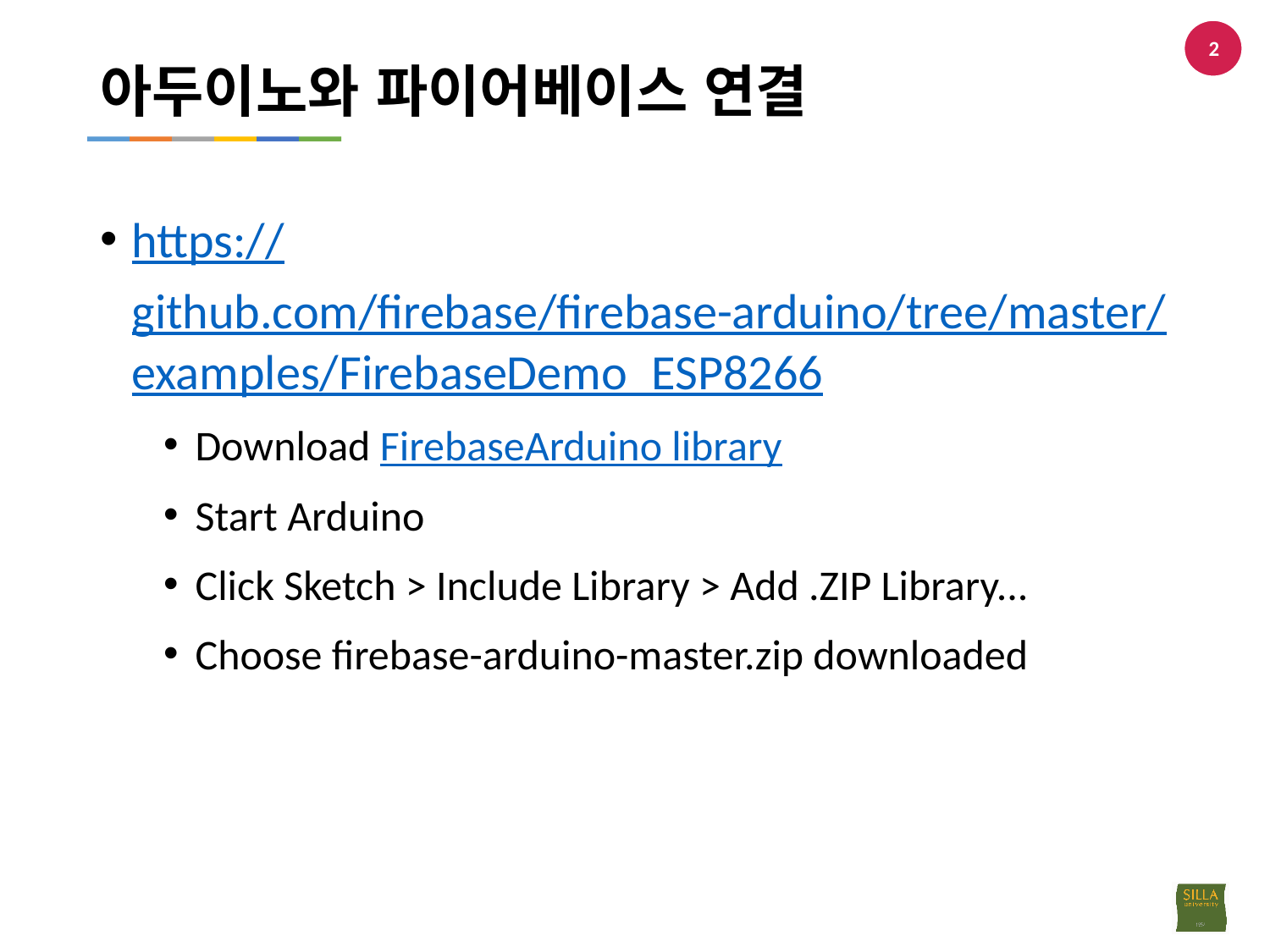

2
# 아두이노와 파이어베이스 연결
https://github.com/firebase/firebase-arduino/tree/master/examples/FirebaseDemo_ESP8266
Download FirebaseArduino library
Start Arduino
Click Sketch > Include Library > Add .ZIP Library...
Choose firebase-arduino-master.zip downloaded